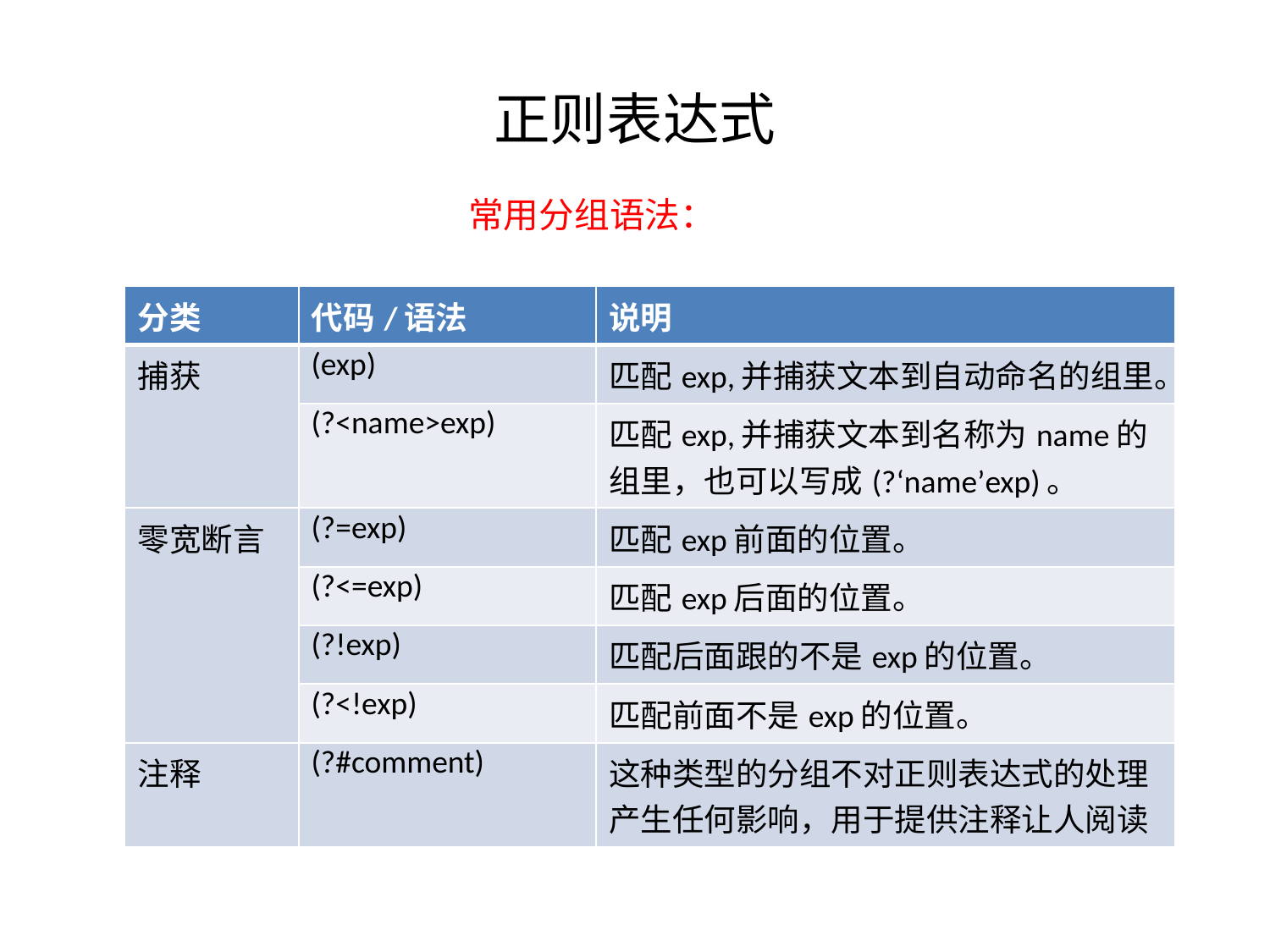

# 正则表达式
                                                 常用分组语法：

| 分类 | 代码/语法 | 说明 |
| --- | --- | --- |
| 捕获 | (exp) | 匹配exp,并捕获文本到自动命名的组里。 |
|  | (?<name>exp) | 匹配exp,并捕获文本到名称为name的组里，也可以写成(?‘name’exp)。 |
| 零宽断言 | (?=exp) | 匹配exp前面的位置。 |
|  | (?<=exp) | 匹配exp后面的位置。 |
|  | (?!exp) | 匹配后面跟的不是exp的位置。 |
|  | (?<!exp) | 匹配前面不是exp的位置。 |
| 注释 | (?#comment) | 这种类型的分组不对正则表达式的处理产生任何影响，用于提供注释让人阅读 |